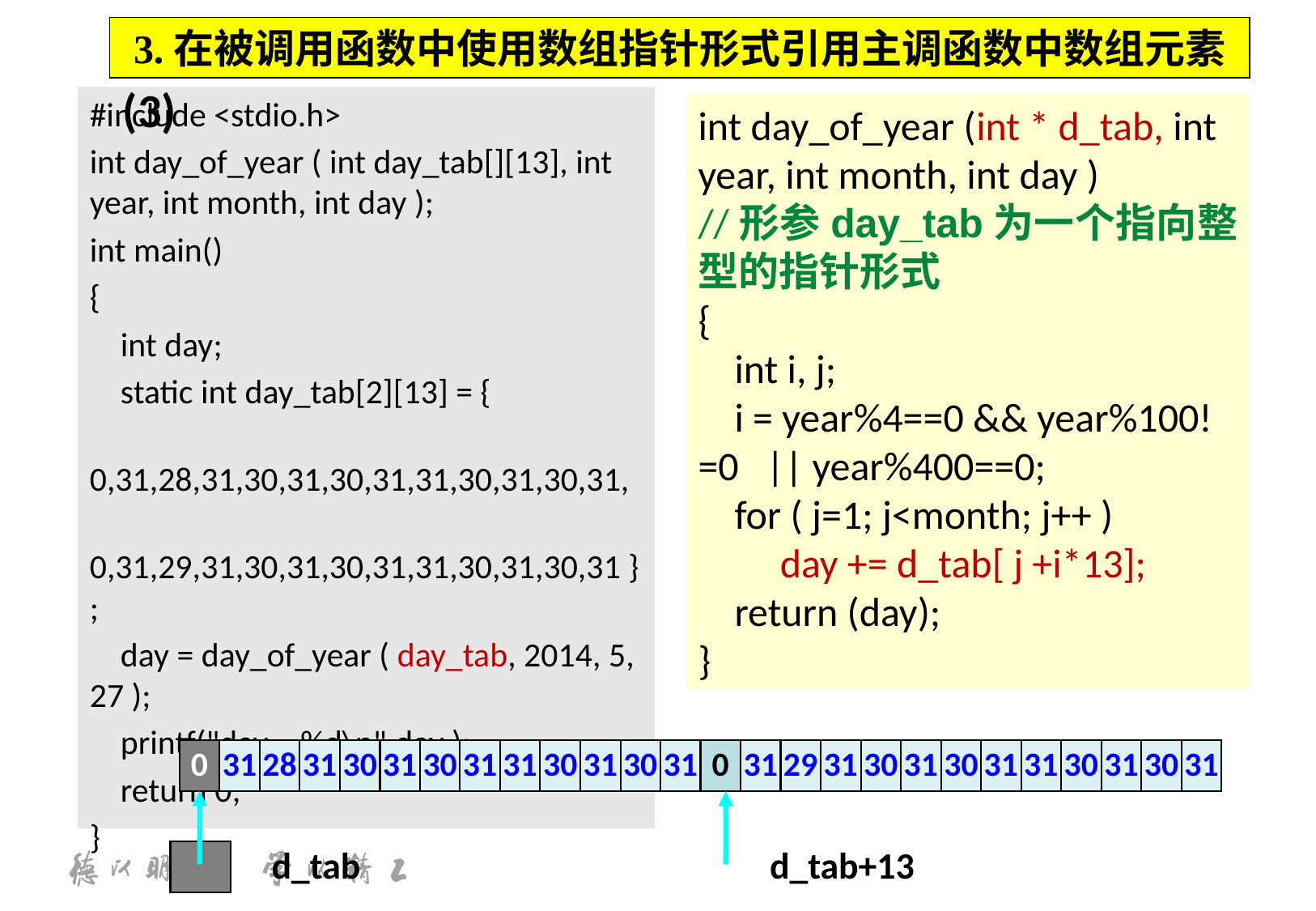

Example：给定日期，计算该天是一年中的第几天(3)
3.在被调用函数中使用数组指针形式引用主调函数中数组元素
#include <stdio.h>
int day_of_year ( int day_tab[][13], int year, int month, int day );
int main()
{
    int day;
    static int day_tab[2][13] = {
    0,31,28,31,30,31,30,31,31,30,31,30,31,
    0,31,29,31,30,31,30,31,31,30,31,30,31 };
    day = day_of_year ( day_tab, 2014, 5, 27 );
    printf("day = %d\n",day );
    return 0;
}
int day_of_year (int * d_tab, int year, int month, int day )
//形参day_tab为一个指向整型的指针形式
{
    int i, j;
    i = year%4==0 && year%100!=0   || year%400==0;
    for ( j=1; j<month; j++ )
         day += d_tab[ j +i*13];
    return (day);
}
0
31
28
31
30
31
30
31
31
30
31
30
31
0
31
29
31
30
31
30
31
31
30
31
30
31

d_tab
d_tab+13
82